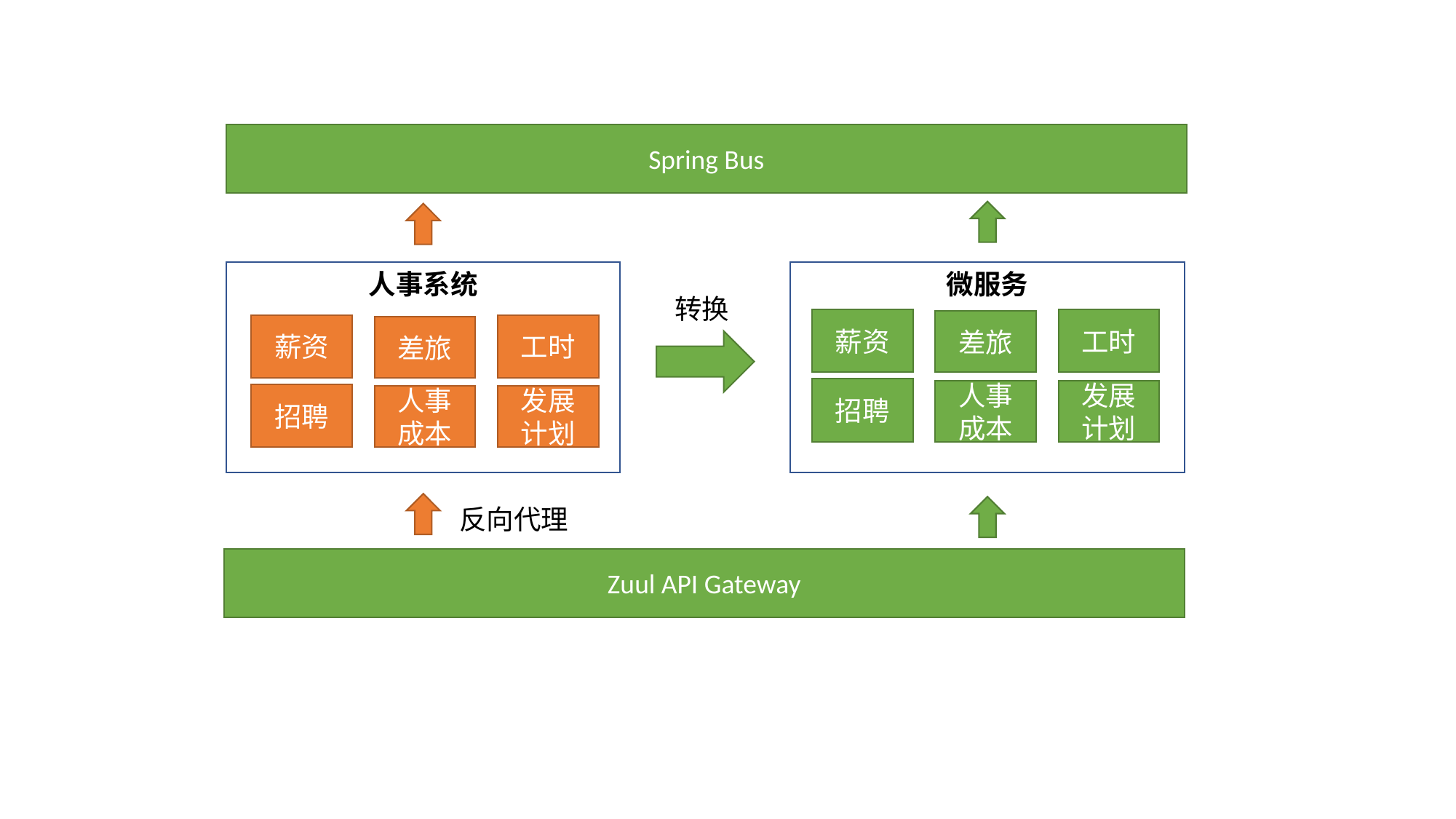

Spring Bus
Zuul API Gateway

人事系统
微服务
薪资
工时
差旅
招聘
人事成本
发展计划
转换
薪资
工时
差旅

招聘
人事成本
发展计划

反向代理